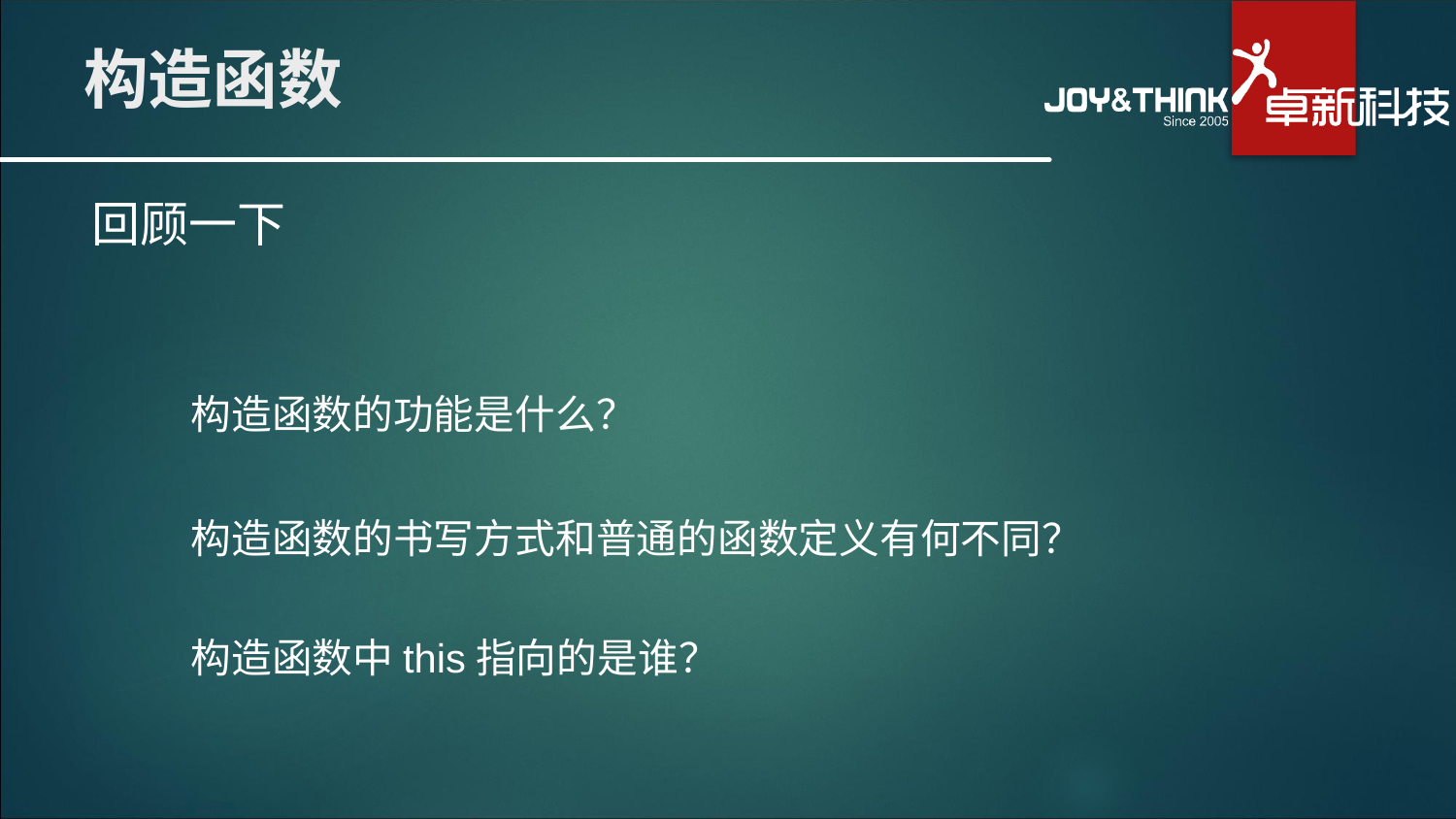

# 构造函数
回顾一下
构造函数的功能是什么？
构造函数的书写方式和普通的函数定义有何不同？
构造函数中this指向的是谁？